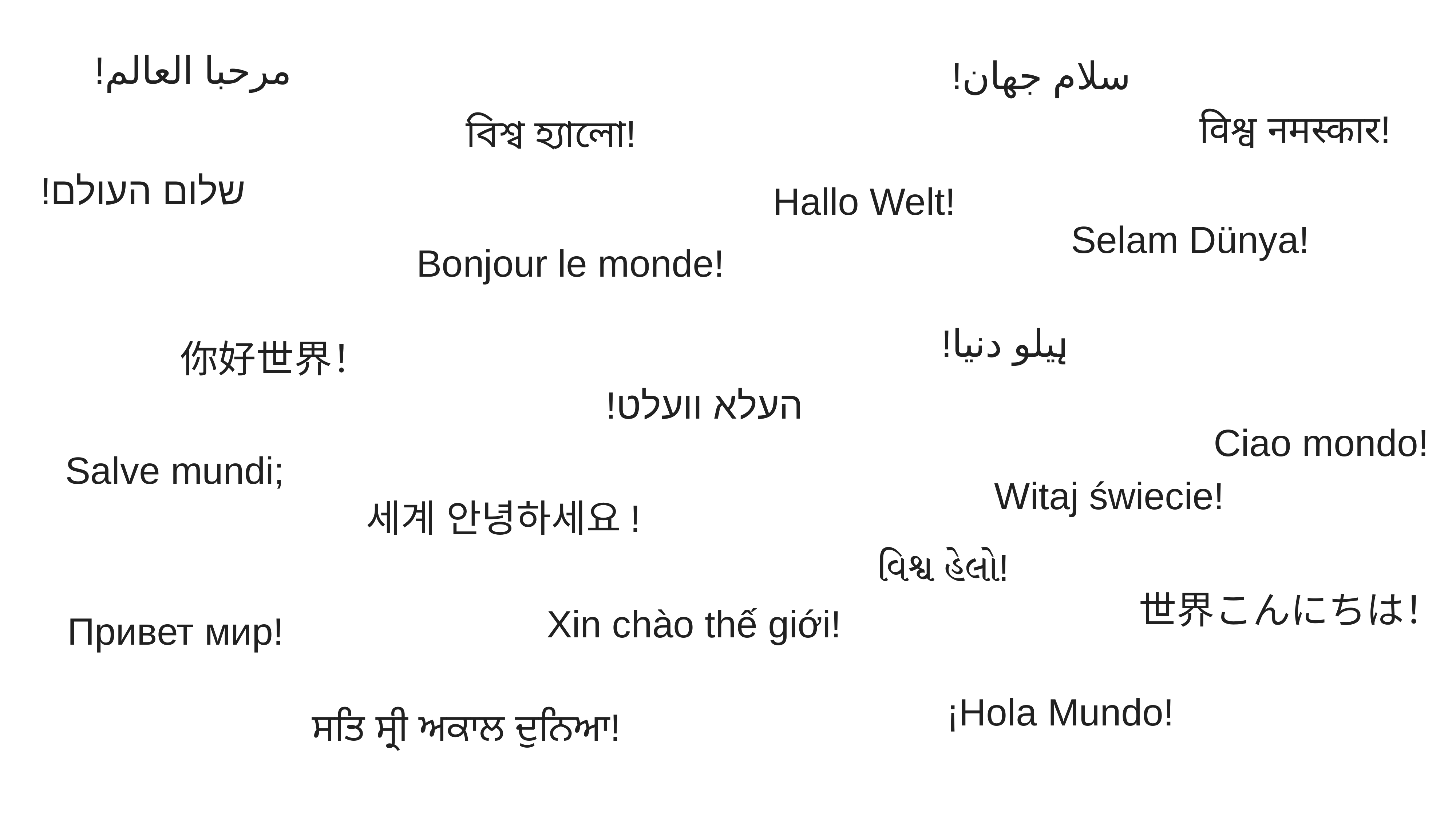

مرحبا العالم!
سلام جهان!
विश्व नमस्कार!
বিশ্ব হ্যালো!
שלום העולם!
Hallo Welt!
Selam Dünya!
Bonjour le monde!
ہیلو دنیا!
你好世界！
העלא וועלט!
Ciao mondo!
Salve mundi;
Witaj świecie!
세계 안녕하세요!
વિશ્વ હેલો!
世界こんにちは！
Xin chào thế giới!
Привет мир!
¡Hola Mundo!
ਸਤਿ ਸ੍ਰੀ ਅਕਾਲ ਦੁਨਿਆ!